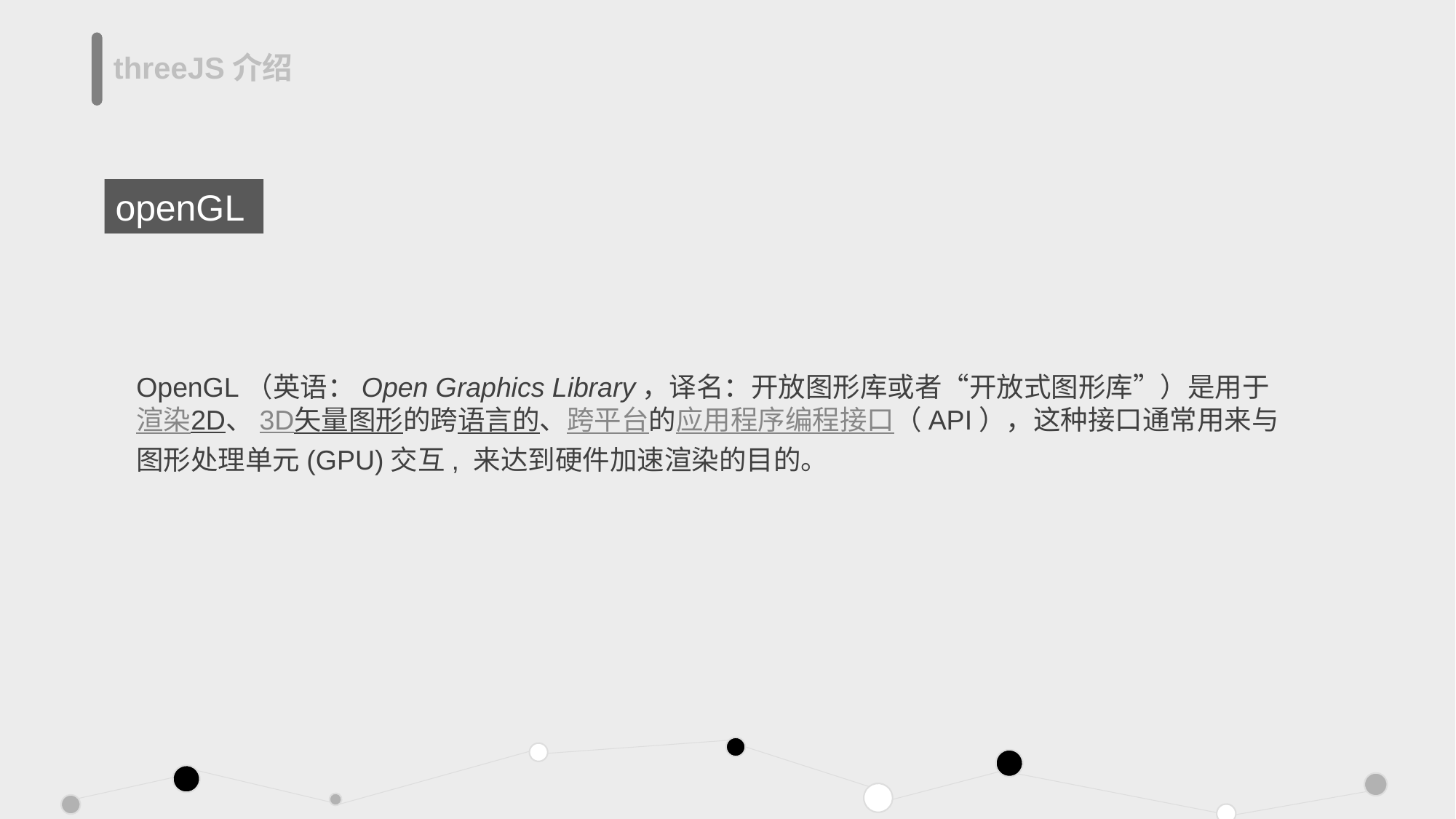

threeJS介绍

openGL

OpenGL（英语：Open Graphics Library，译名：开放图形库或者“开放式图形库”）是用于渲染2D、3D矢量图形的跨语言的、跨平台的应用程序编程接口（API），这种接口通常用来与图形处理单元(GPU)交互, 来达到硬件加速渲染的目的。